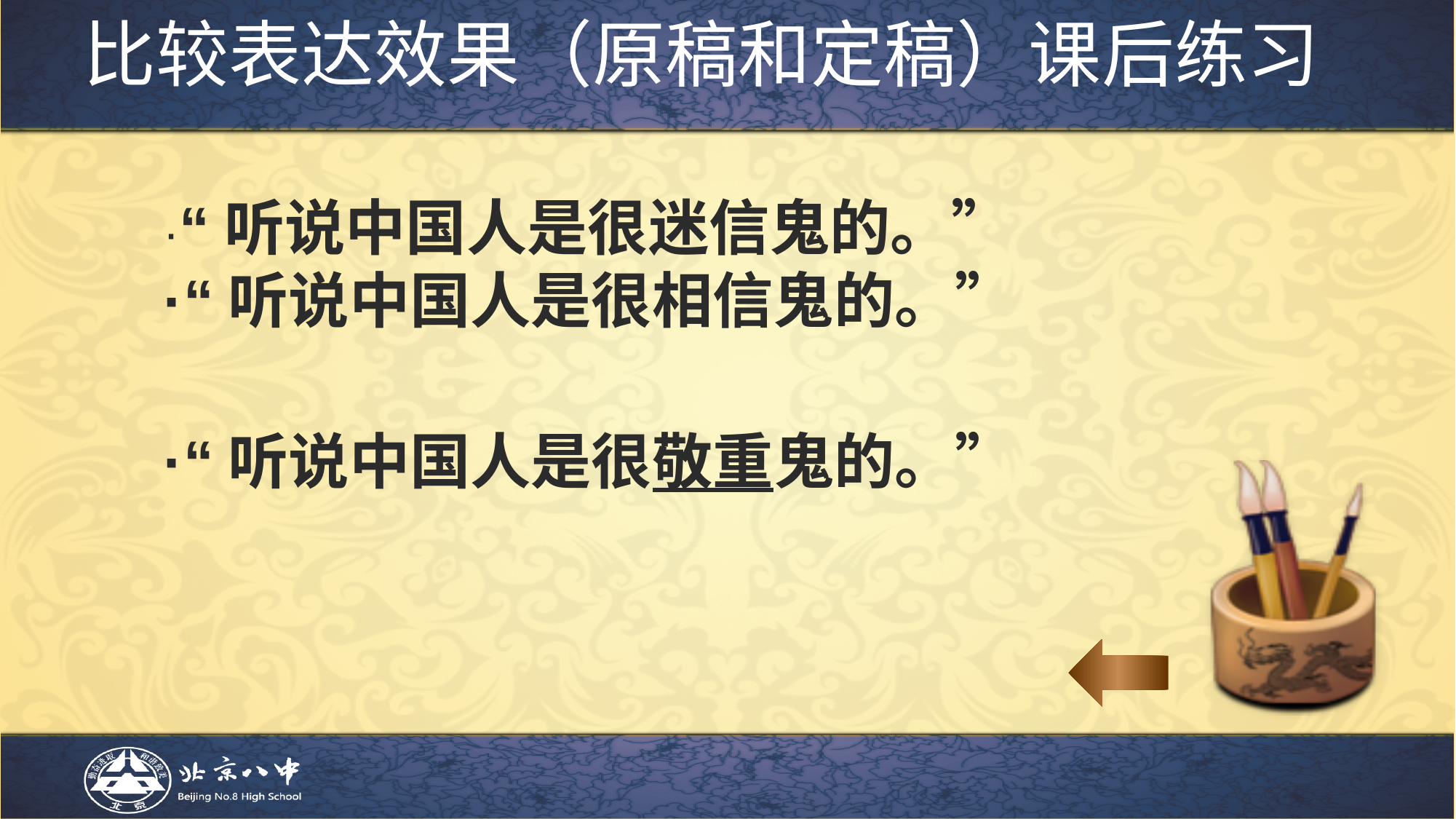

# 比较表达效果（原稿和定稿）课后练习

·“听说中国人是很迷信鬼的。”·“听说中国人是很相信鬼的。”·“听说中国人是很敬重鬼的。”